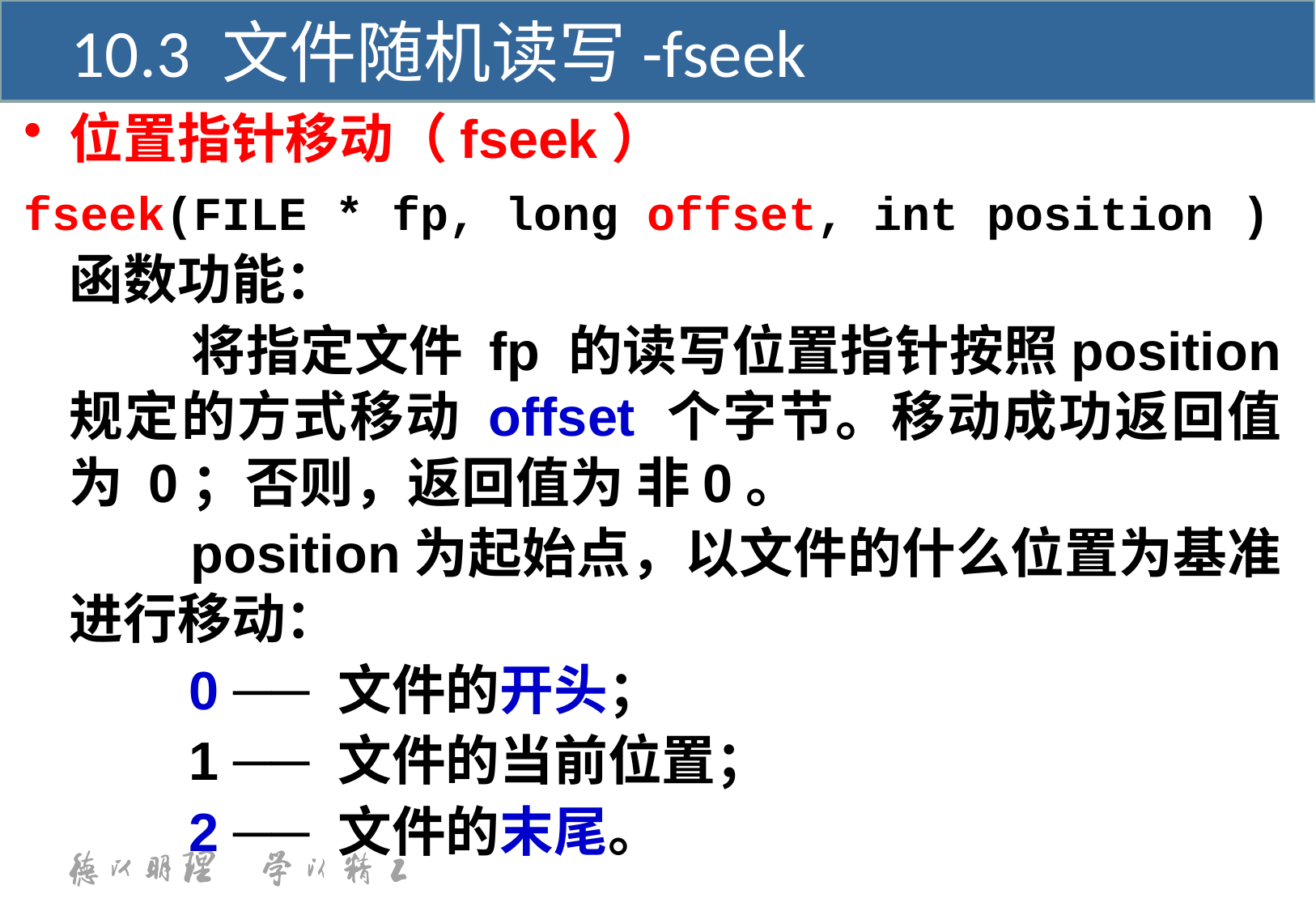

10.3 文件随机读写-fseek
位置指针移动（fseek）
fseek(FILE * fp, long offset, int position )
	函数功能：
		将指定文件 fp 的读写位置指针按照position 规定的方式移动 offset 个字节。移动成功返回值为 0；否则，返回值为 非0。
		position为起始点，以文件的什么位置为基准进行移动：
           0 ── 文件的开头；
           1 ── 文件的当前位置；
           2 ── 文件的末尾。